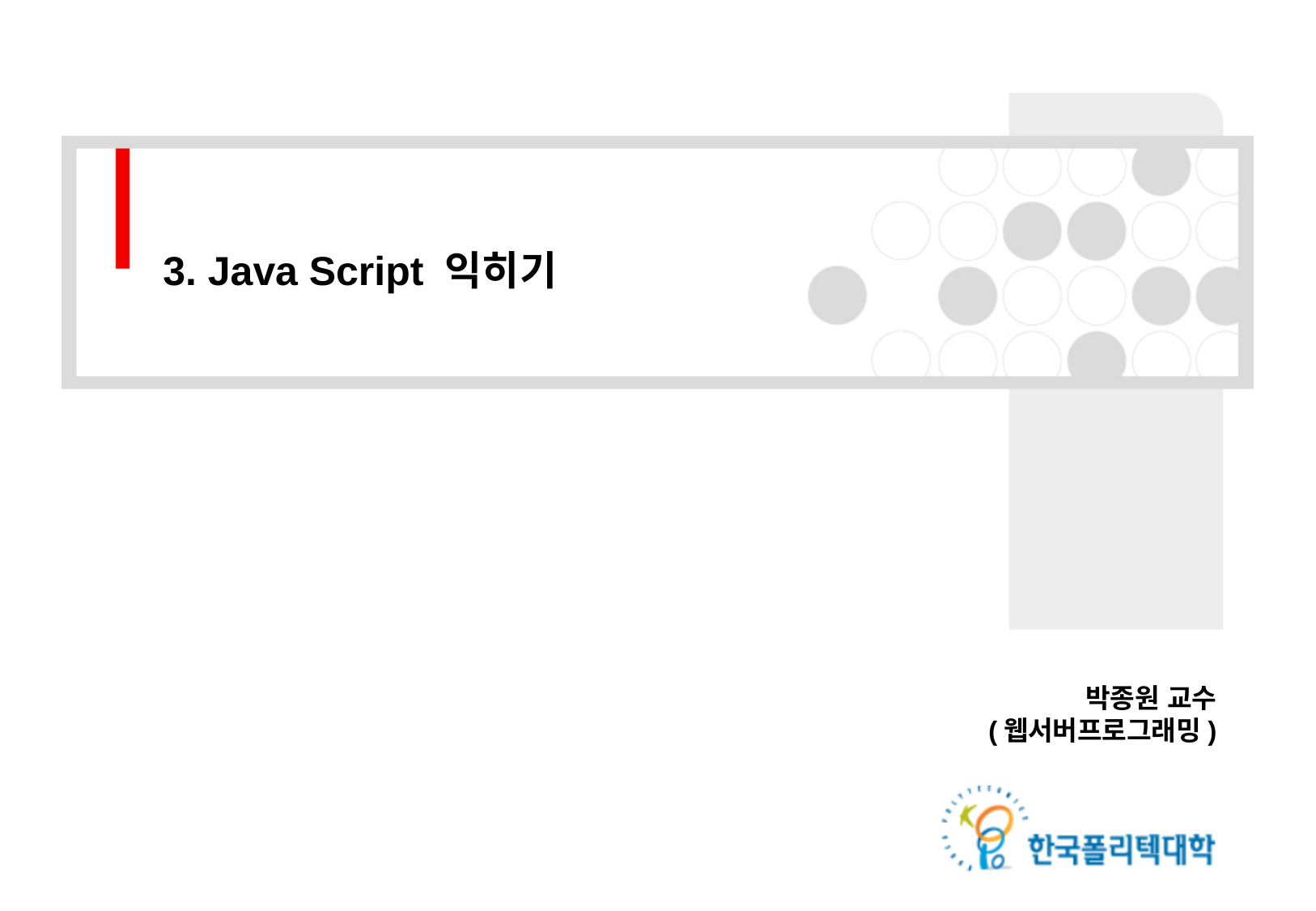

3. Java Script 익히기
박종원 교수
(웹서버프로그래밍)